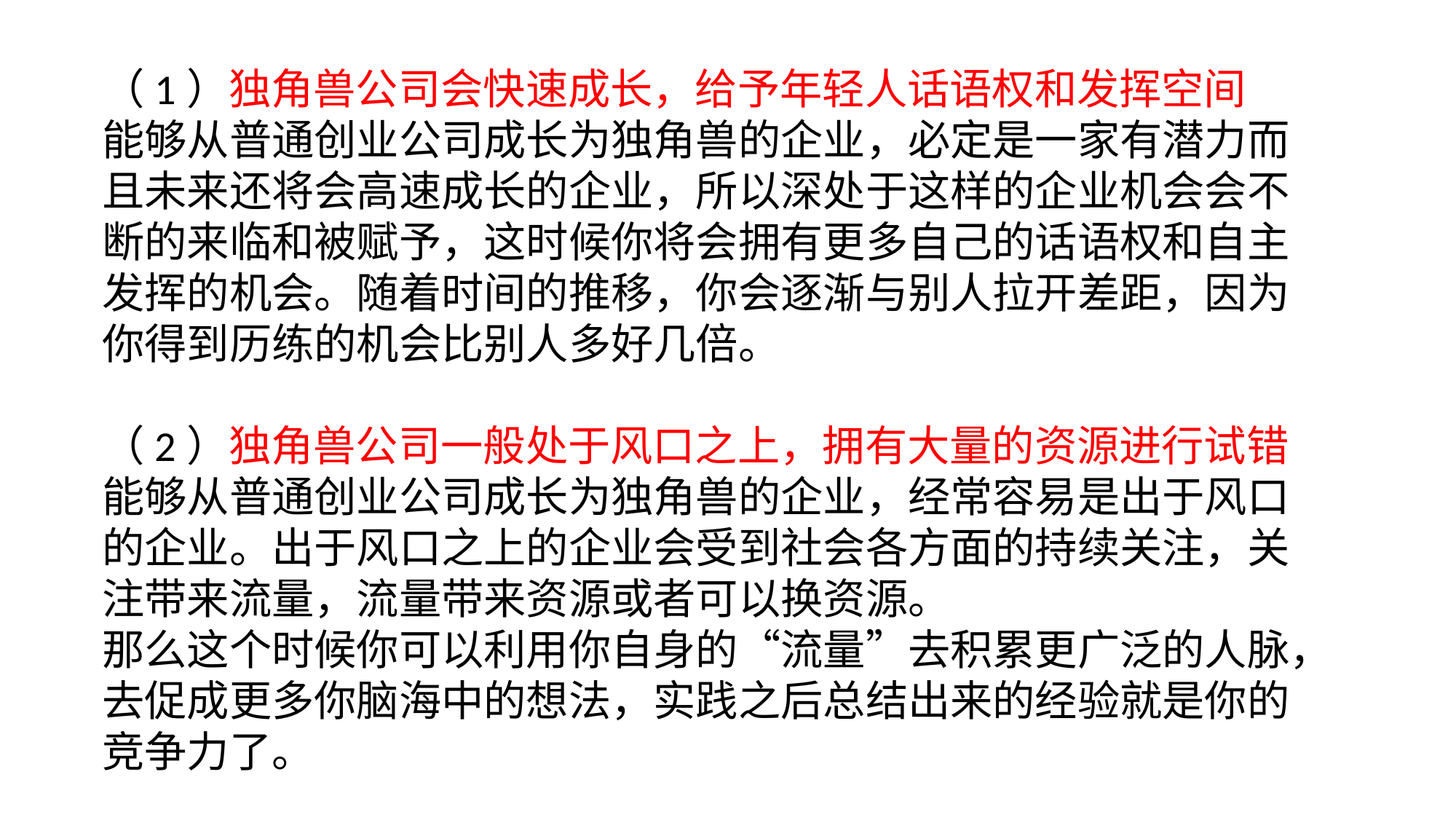

（1）独角兽公司会快速成长，给予年轻人话语权和发挥空间
能够从普通创业公司成长为独角兽的企业，必定是一家有潜力而且未来还将会高速成长的企业，所以深处于这样的企业机会会不断的来临和被赋予，这时候你将会拥有更多自己的话语权和自主发挥的机会。随着时间的推移，你会逐渐与别人拉开差距，因为你得到历练的机会比别人多好几倍。

（2）独角兽公司一般处于风口之上，拥有大量的资源进行试错
能够从普通创业公司成长为独角兽的企业，经常容易是出于风口的企业。出于风口之上的企业会受到社会各方面的持续关注，关注带来流量，流量带来资源或者可以换资源。
那么这个时候你可以利用你自身的“流量”去积累更广泛的人脉，去促成更多你脑海中的想法，实践之后总结出来的经验就是你的竞争力了。